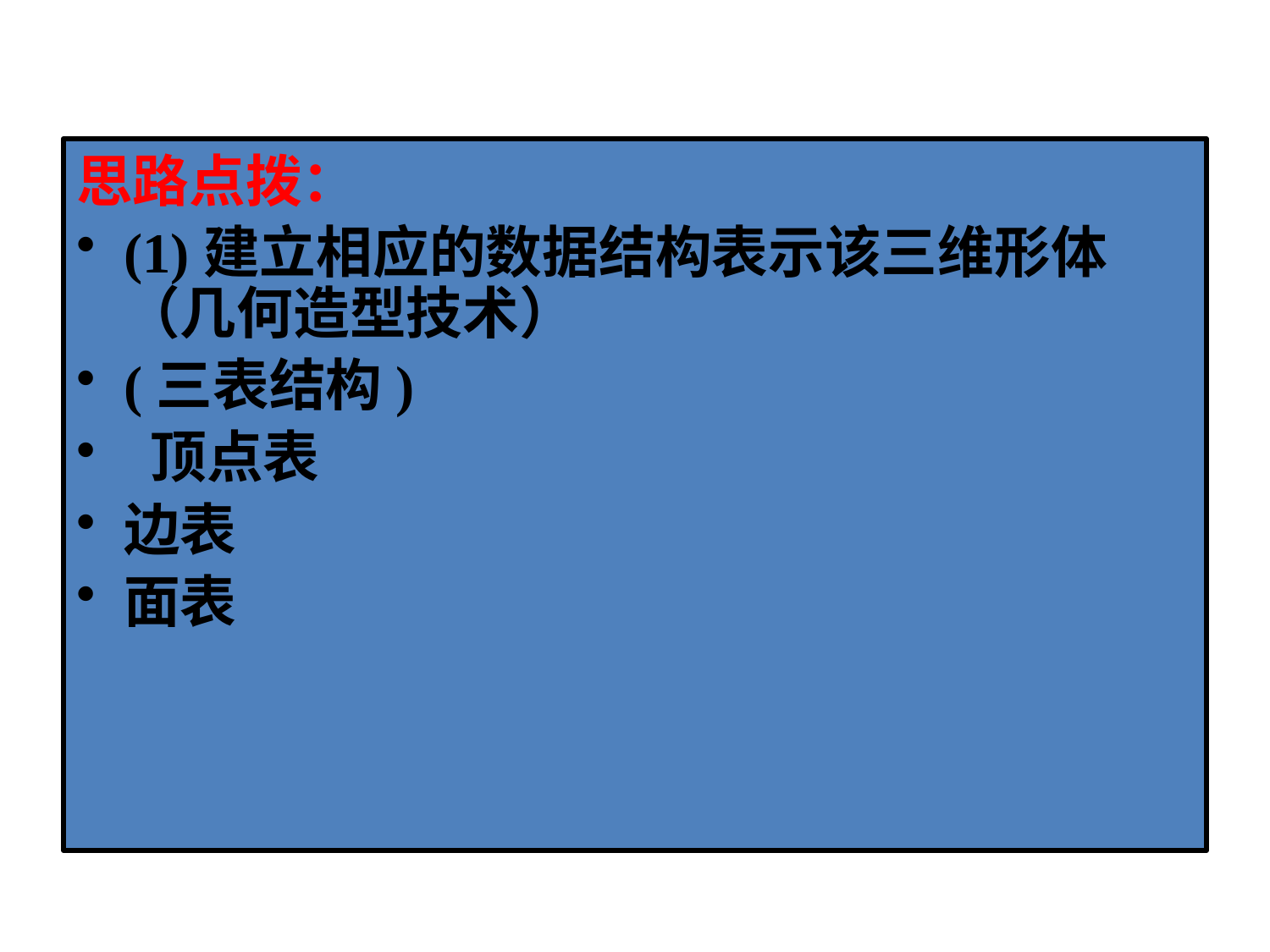

思路点拨：
(1)建立相应的数据结构表示该三维形体（几何造型技术）
(三表结构)
 顶点表
边表
面表